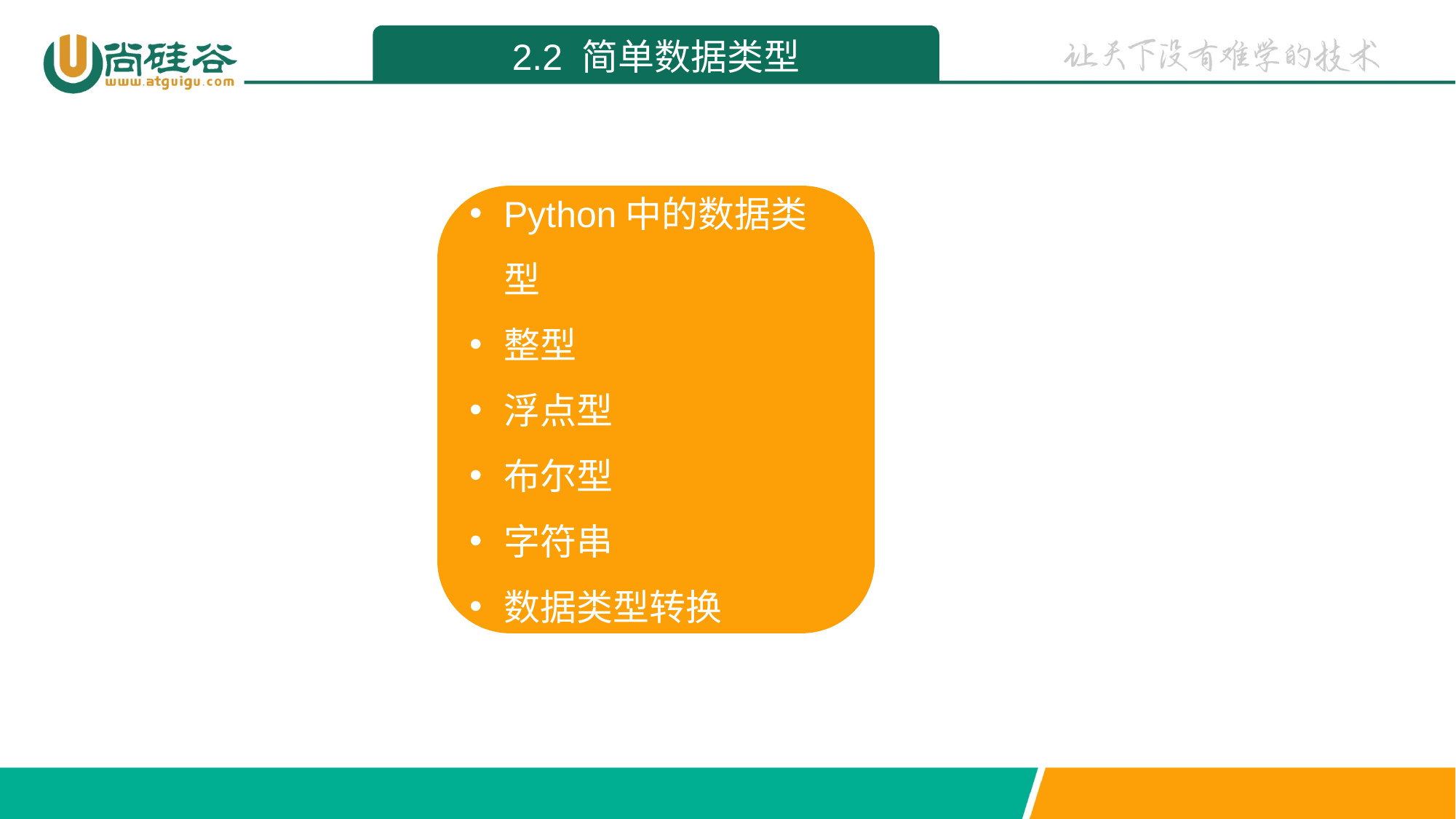

2.2 简单数据类型

Python中的数据类型
整型
浮点型
布尔型
字符串
数据类型转换